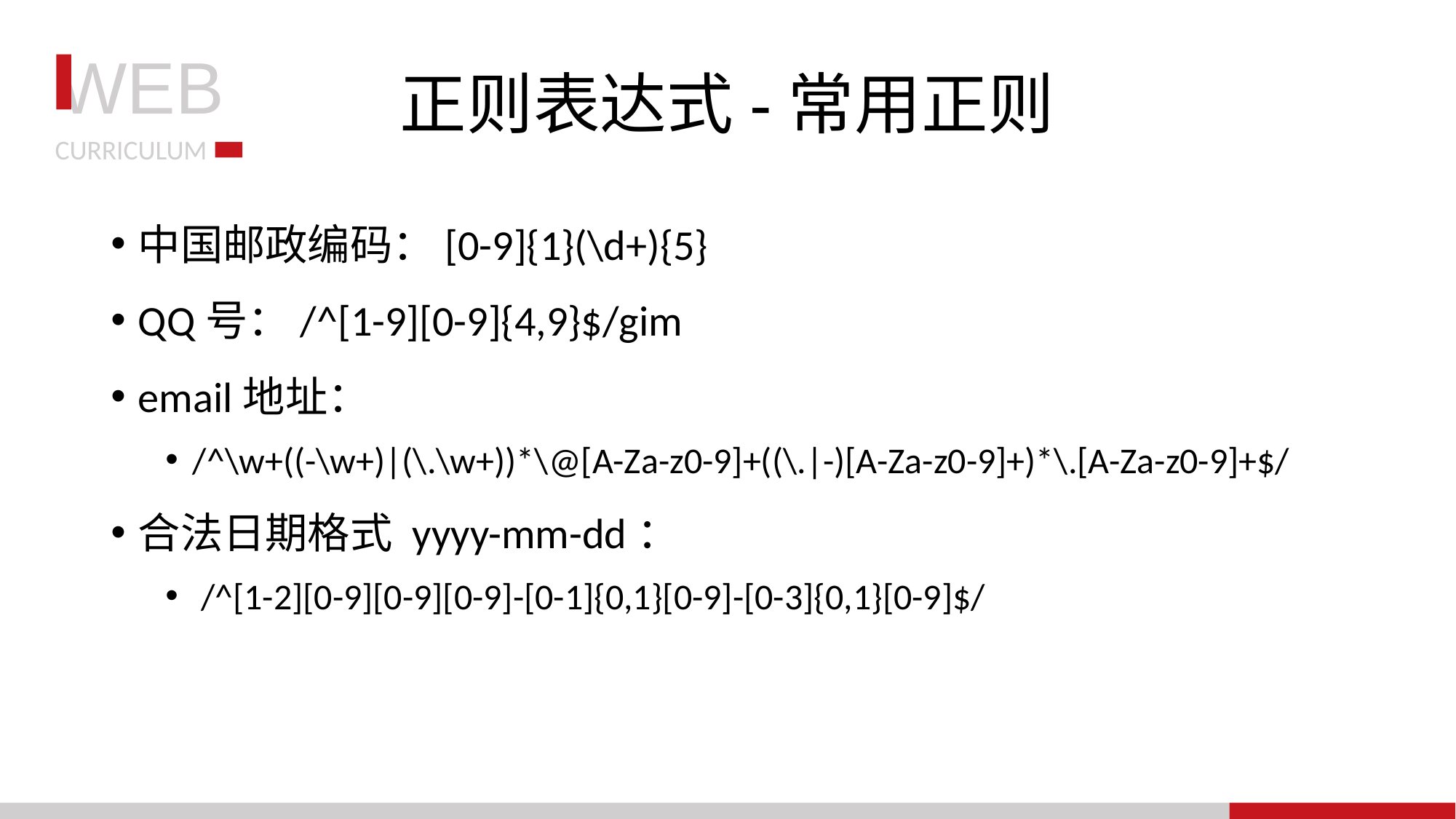

# 正则表达式-常用正则
中国邮政编码：[0-9]{1}(\d+){5}
QQ号：/^[1-9][0-9]{4,9}$/gim
email地址：
/^\w+((-\w+)|(\.\w+))*\@[A-Za-z0-9]+((\.|-)[A-Za-z0-9]+)*\.[A-Za-z0-9]+$/
合法日期格式 yyyy-mm-dd：
 /^[1-2][0-9][0-9][0-9]-[0-1]{0,1}[0-9]-[0-3]{0,1}[0-9]$/